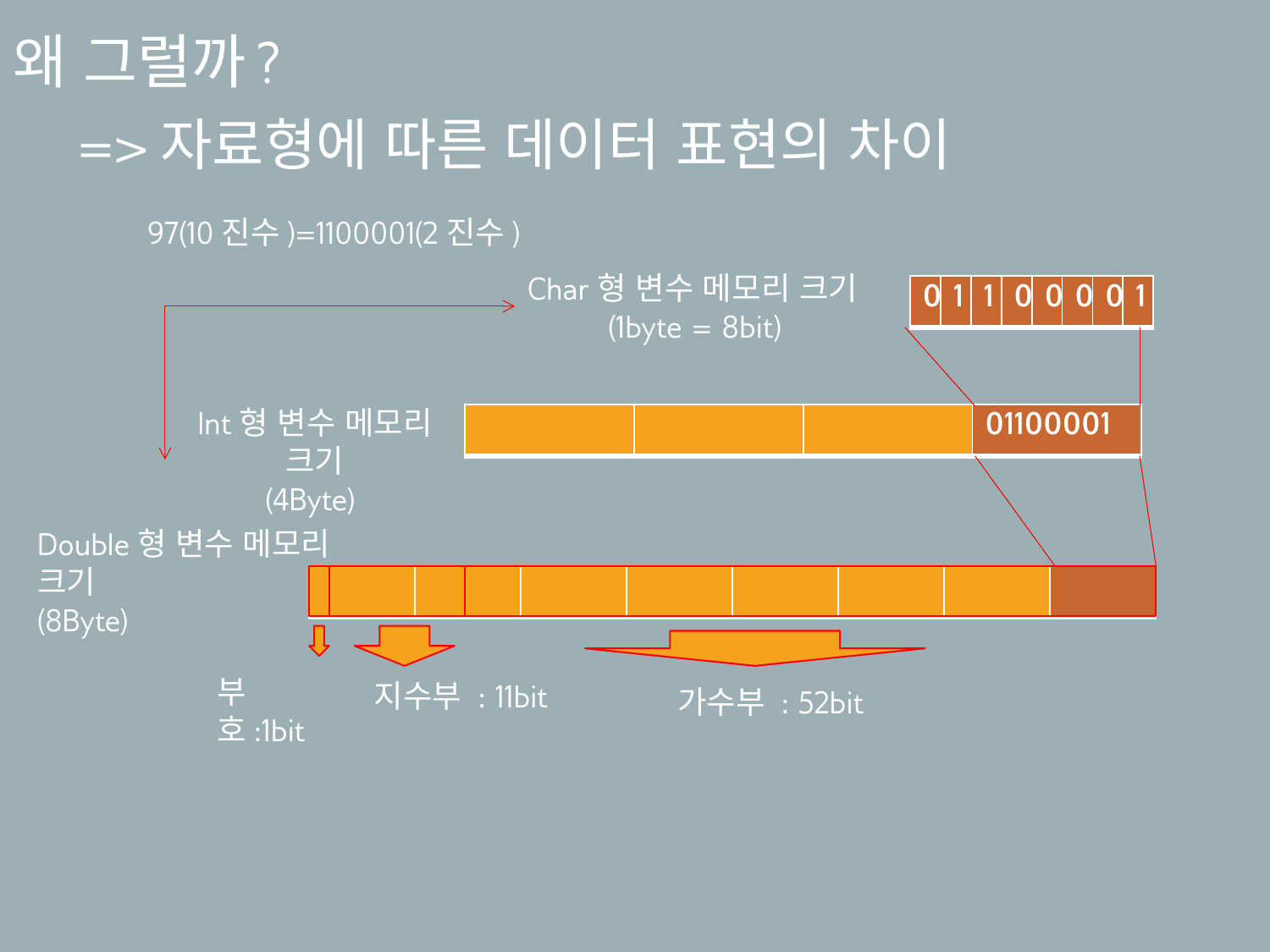

왜 그럴까?
=>자료형에 따른 데이터 표현의 차이
97(10진수)=1100001(2진수)
Char형 변수 메모리 크기(1byte = 8bit)
| 0 | 1 | 1 | 0 | 0 | 0 | 0 | 1 |
| --- | --- | --- | --- | --- | --- | --- | --- |
Int형 변수 메모리 크기
(4Byte)
|  |  |  | 01100001 |
| --- | --- | --- | --- |
Double형 변수 메모리 크기
(8Byte)

|  |  |  |  |  |  |  |  |
| --- | --- | --- | --- | --- | --- | --- | --- |

부호:1bit
지수부 : 11bit
가수부 : 52bit